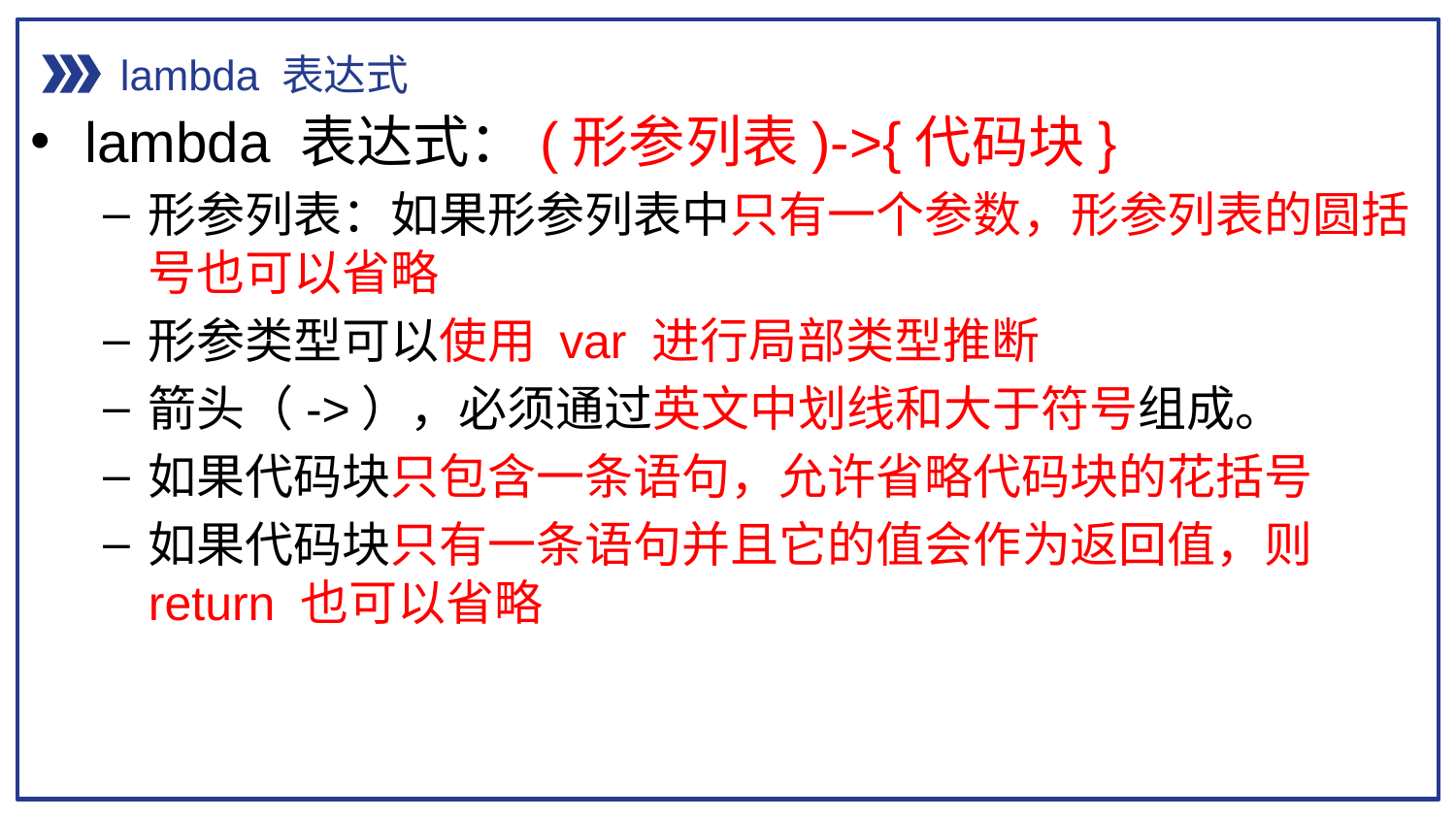

lambda 表达式

lambda 表达式：(形参列表)->{代码块}
形参列表：如果形参列表中只有一个参数，形参列表的圆括号也可以省略
形参类型可以使用 var 进行局部类型推断
箭头（->），必须通过英文中划线和大于符号组成。
如果代码块只包含一条语句，允许省略代码块的花括号
如果代码块只有一条语句并且它的值会作为返回值，则  return 也可以省略